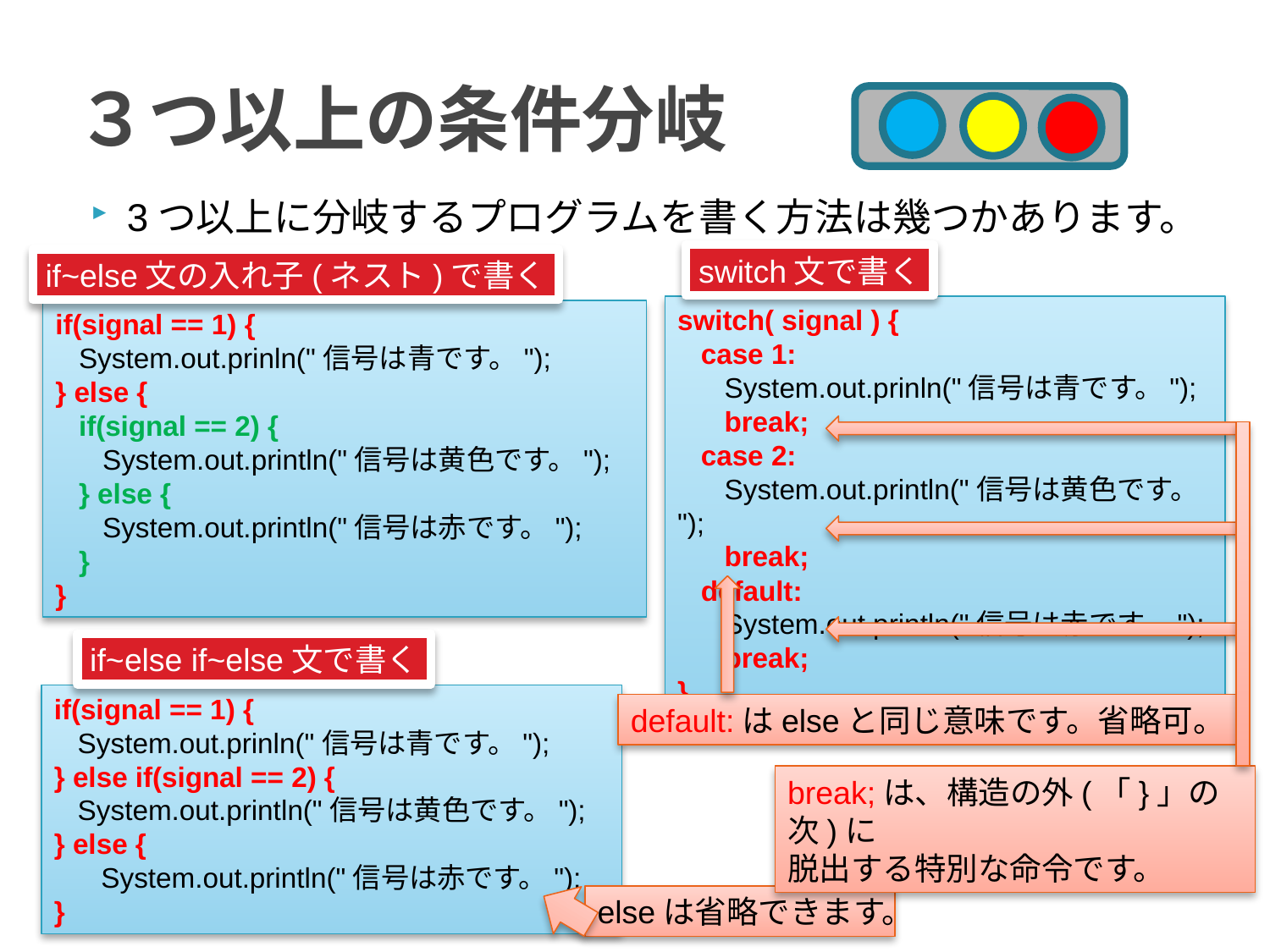

# ３つ以上の条件分岐

3つ以上に分岐するプログラムを書く方法は幾つかあります。

switch文で書く
if~else文の入れ子(ネスト)で書く
switch( signal ) {
   case 1:
      System.out.prinln("信号は青です。");
      break;
   case 2:
      System.out.println("信号は黄色です。");
      break;
   default:
      System.out.println("信号は赤です。");
      break;
}
if(signal == 1) {
   System.out.prinln("信号は青です。");
} else {
   if(signal == 2) {
      System.out.println("信号は黄色です。");
   } else {
      System.out.println("信号は赤です。");
   }
}

if~else if~else文で書く
if(signal == 1) {
   System.out.prinln("信号は青です。");
} else if(signal == 2) {
   System.out.println("信号は黄色です。");
} else {
      System.out.println("信号は赤です。");
}
default:はelseと同じ意味です。省略可。
break;は、構造の外(「}」の次)に
脱出する特別な命令です。

elseは省略できます。